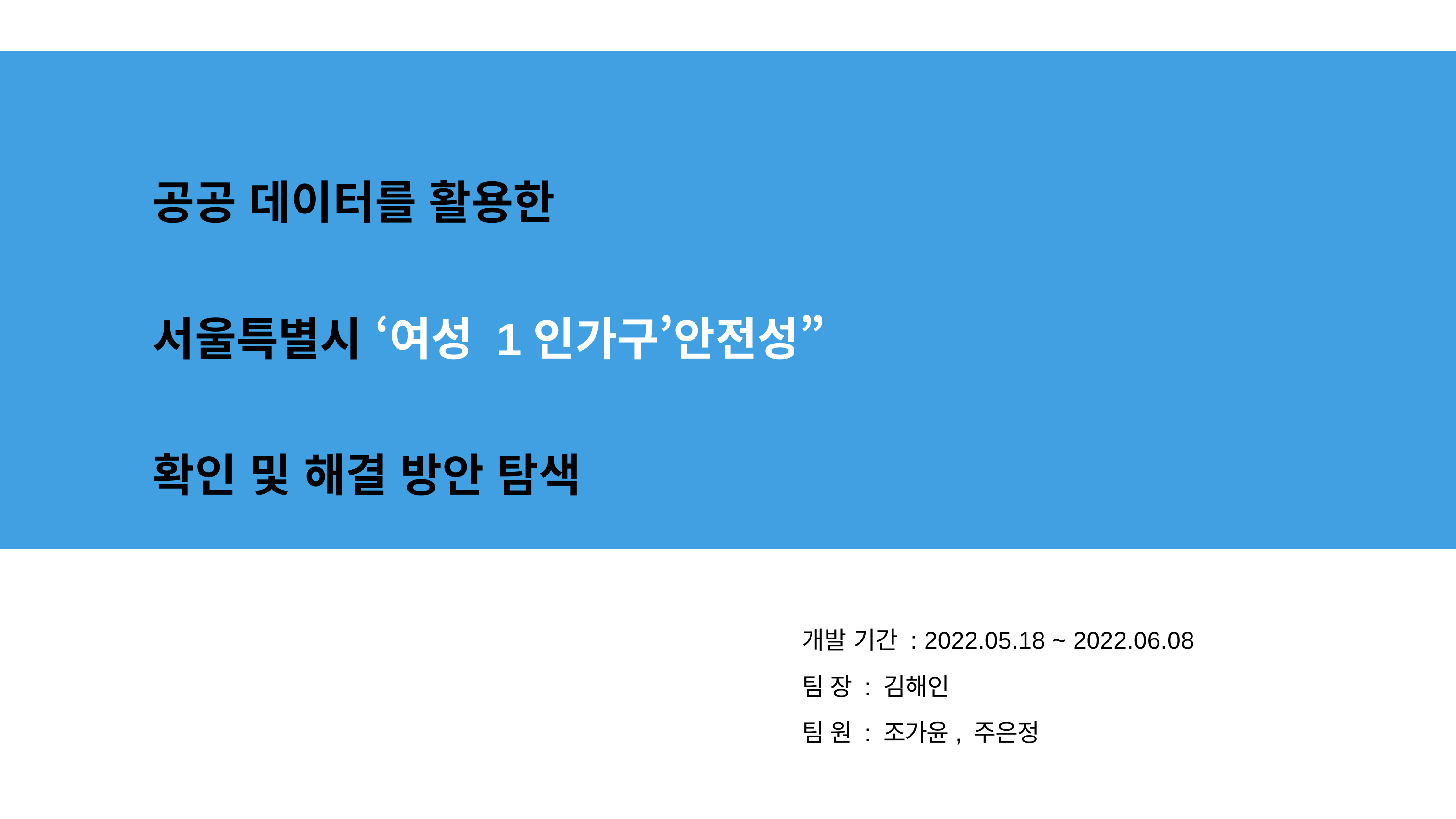

공공 데이터를 활용한
서울특별시 ‘여성 1인가구’안전성”
확인 및 해결 방안 탐색
개발 기간 : 2022.05.18 ~ 2022.06.08
팀 장 : 김해인
팀 원 : 조가윤, 주은정